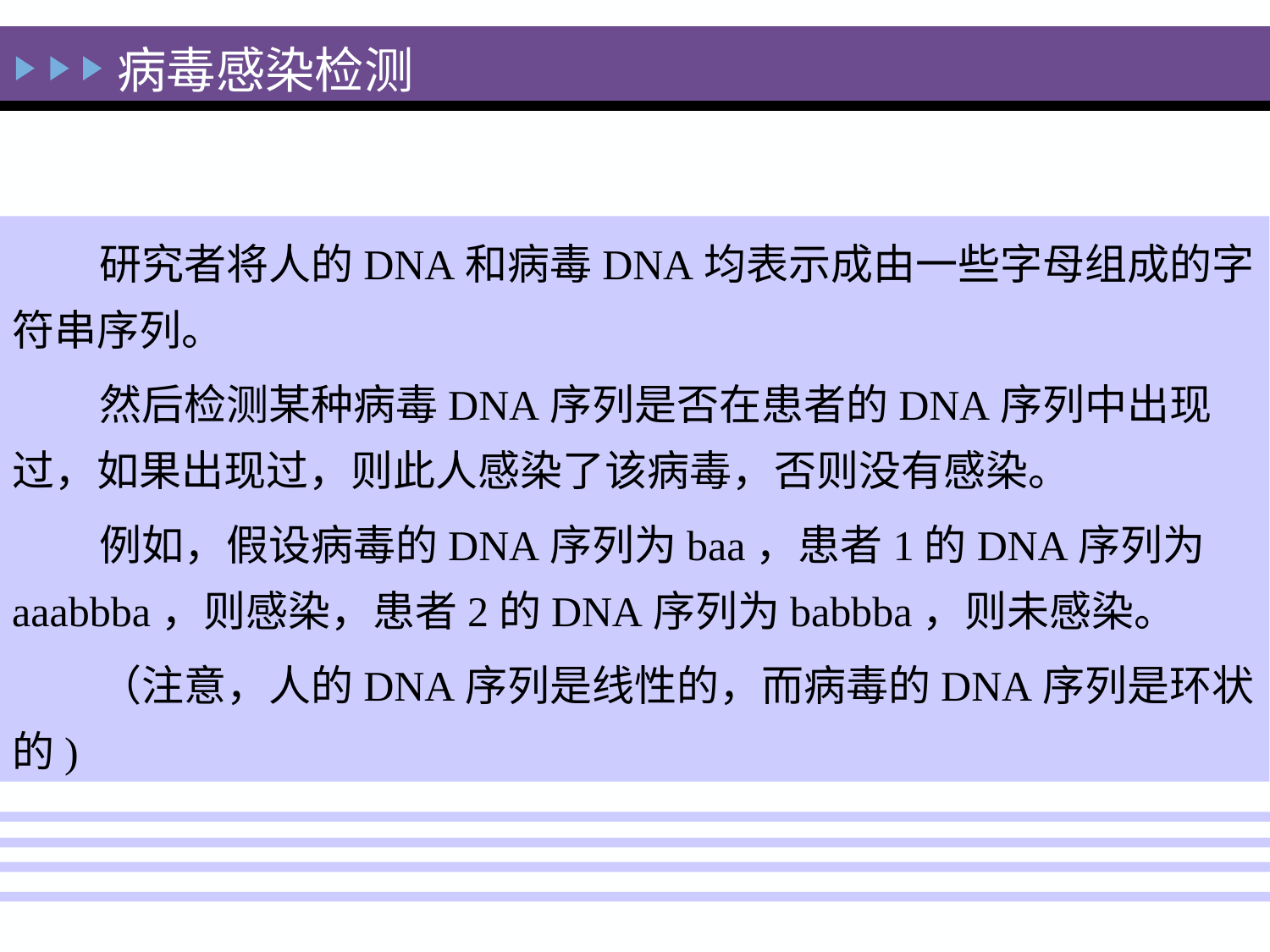

病毒感染检测
研究者将人的DNA和病毒DNA均表示成由一些字母组成的字符串序列。
然后检测某种病毒DNA序列是否在患者的DNA序列中出现过，如果出现过，则此人感染了该病毒，否则没有感染。
例如，假设病毒的DNA序列为baa，患者1的DNA序列为aaabbba，则感染，患者2的DNA序列为babbba，则未感染。
（注意，人的DNA序列是线性的，而病毒的DNA序列是环状的)